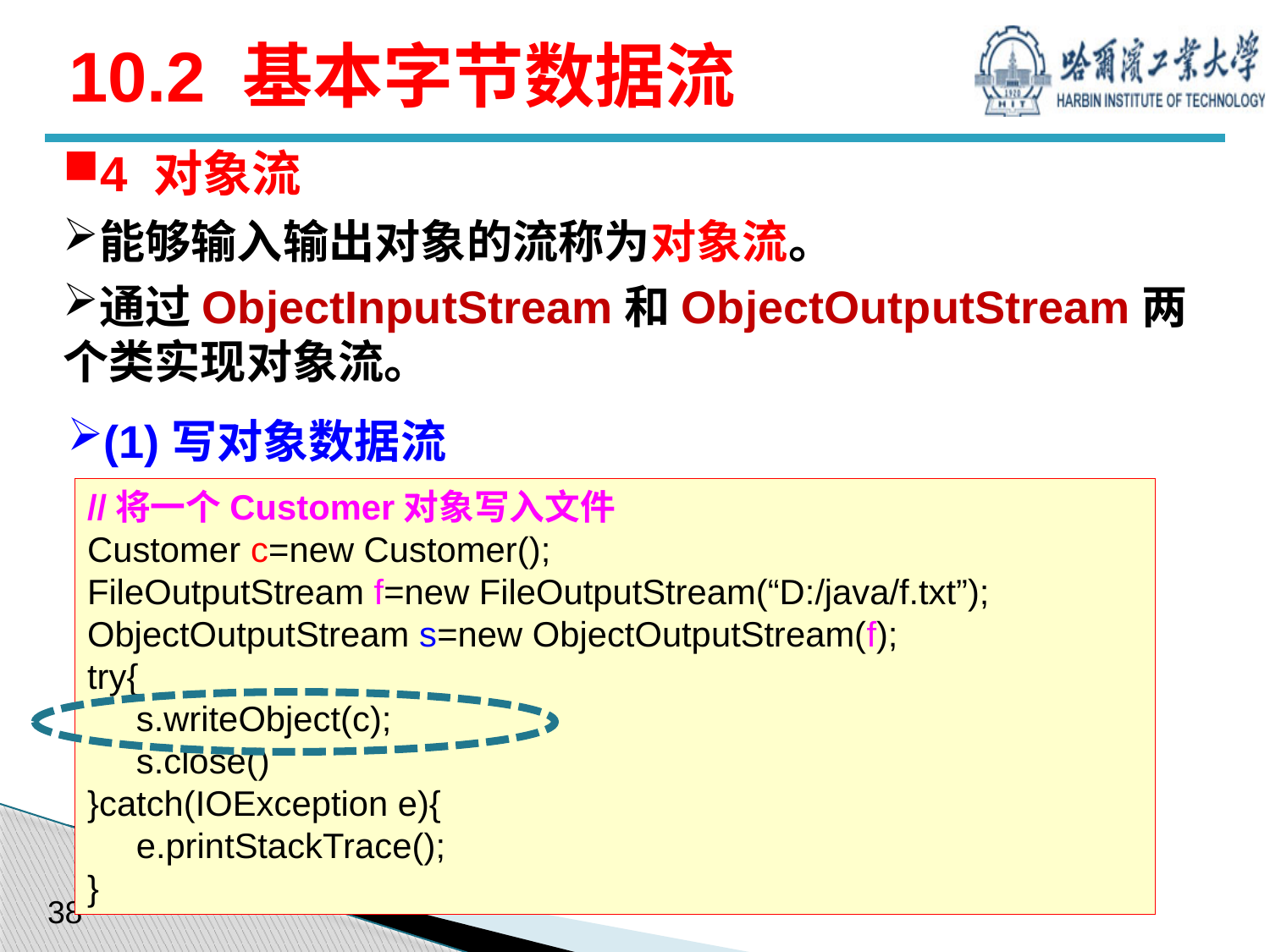

# 10.2 基本字节数据流
4 对象流
能够输入输出对象的流称为对象流。
通过ObjectInputStream和ObjectOutputStream两个类实现对象流。
(1)写对象数据流
//将一个Customer对象写入文件
Customer c=new Customer();
FileOutputStream f=new FileOutputStream(“D:/java/f.txt”);
ObjectOutputStream s=new ObjectOutputStream(f);
try{
     s.writeObject(c);
     s.close()
}catch(IOException e){
     e.printStackTrace();
}